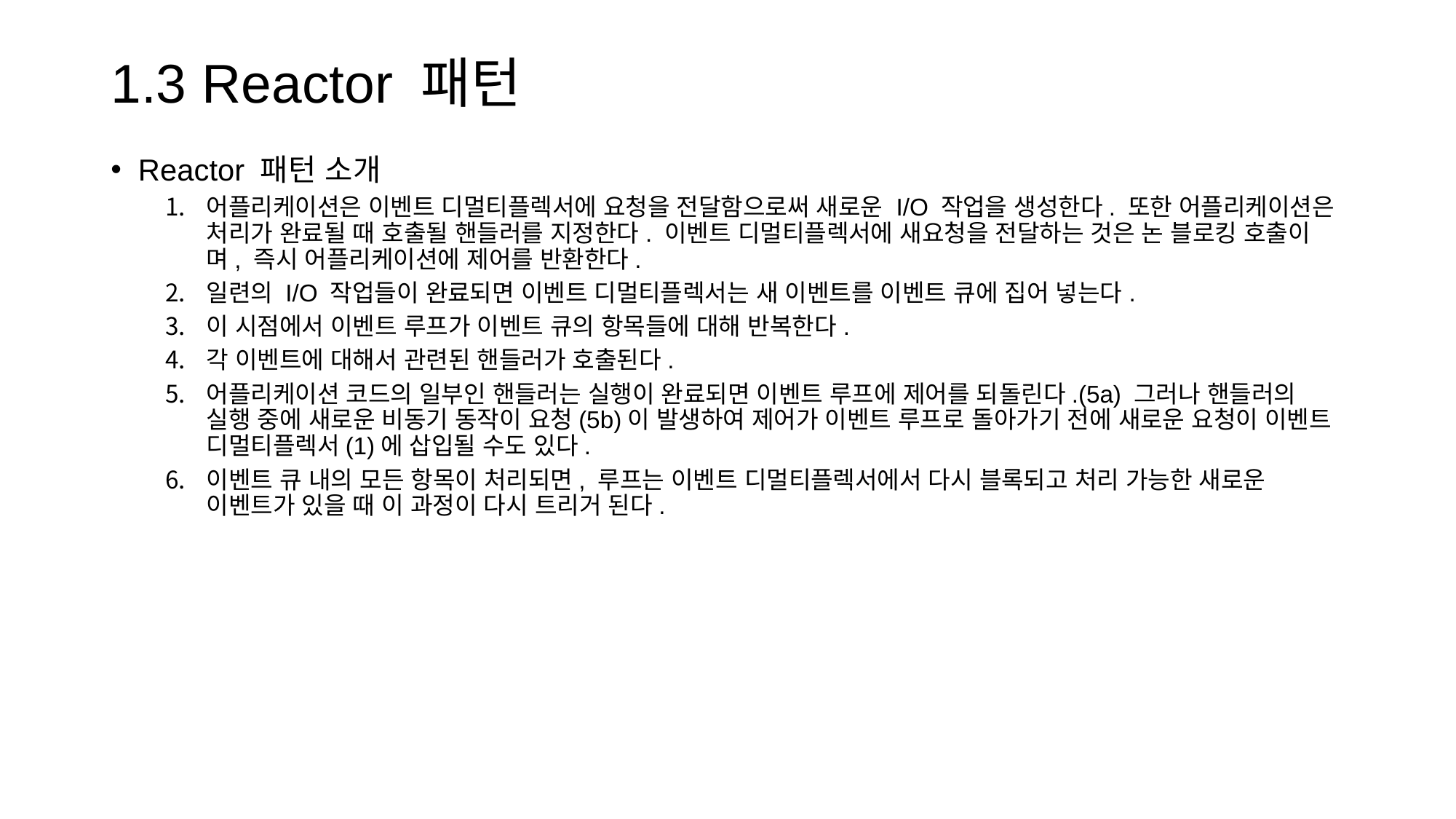

# 1.3 Reactor 패턴
Reactor 패턴 소개
어플리케이션은 이벤트 디멀티플렉서에 요청을 전달함으로써 새로운 I/O 작업을 생성한다. 또한 어플리케이션은 처리가 완료될 때 호출될 핸들러를 지정한다. 이벤트 디멀티플렉서에 새요청을 전달하는 것은 논 블로킹 호출이며, 즉시 어플리케이션에 제어를 반환한다.
일련의 I/O 작업들이 완료되면 이벤트 디멀티플렉서는 새 이벤트를 이벤트 큐에 집어 넣는다.
이 시점에서 이벤트 루프가 이벤트 큐의 항목들에 대해 반복한다.
각 이벤트에 대해서 관련된 핸들러가 호출된다.
어플리케이션 코드의 일부인 핸들러는 실행이 완료되면 이벤트 루프에 제어를 되돌린다.(5a) 그러나 핸들러의 실행 중에 새로운 비동기 동작이 요청(5b)이 발생하여 제어가 이벤트 루프로 돌아가기 전에 새로운 요청이 이벤트 디멀티플렉서(1)에 삽입될 수도 있다.
이벤트 큐 내의 모든 항목이 처리되면, 루프는 이벤트 디멀티플렉서에서 다시 블록되고 처리 가능한 새로운 이벤트가 있을 때 이 과정이 다시 트리거 된다.